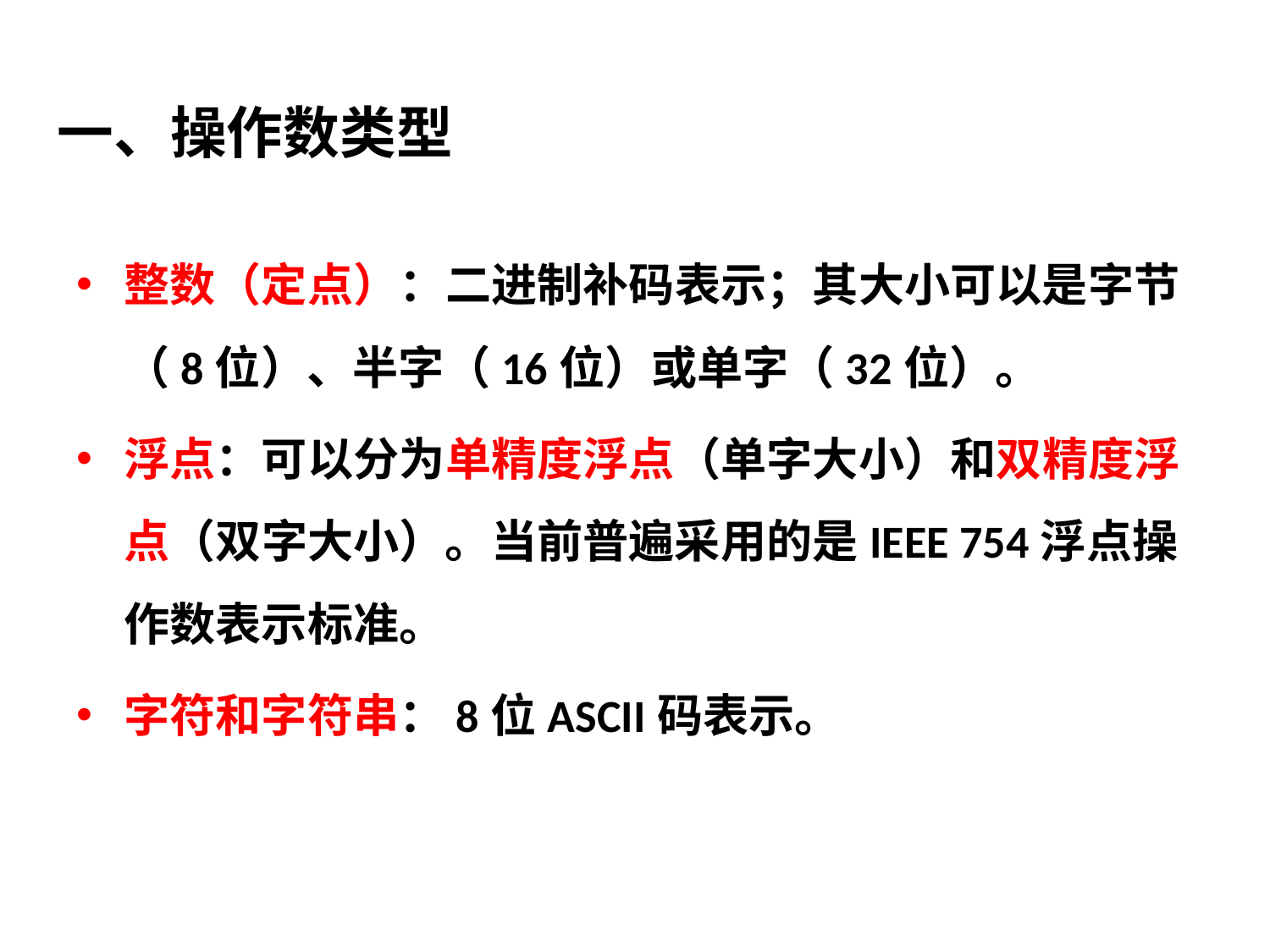

一、操作数类型
整数（定点）：二进制补码表示；其大小可以是字节（8位）、半字（16位）或单字（32位）。
浮点：可以分为单精度浮点（单字大小）和双精度浮点（双字大小）。当前普遍采用的是IEEE 754浮点操作数表示标准。
字符和字符串：8位ASCII码表示。